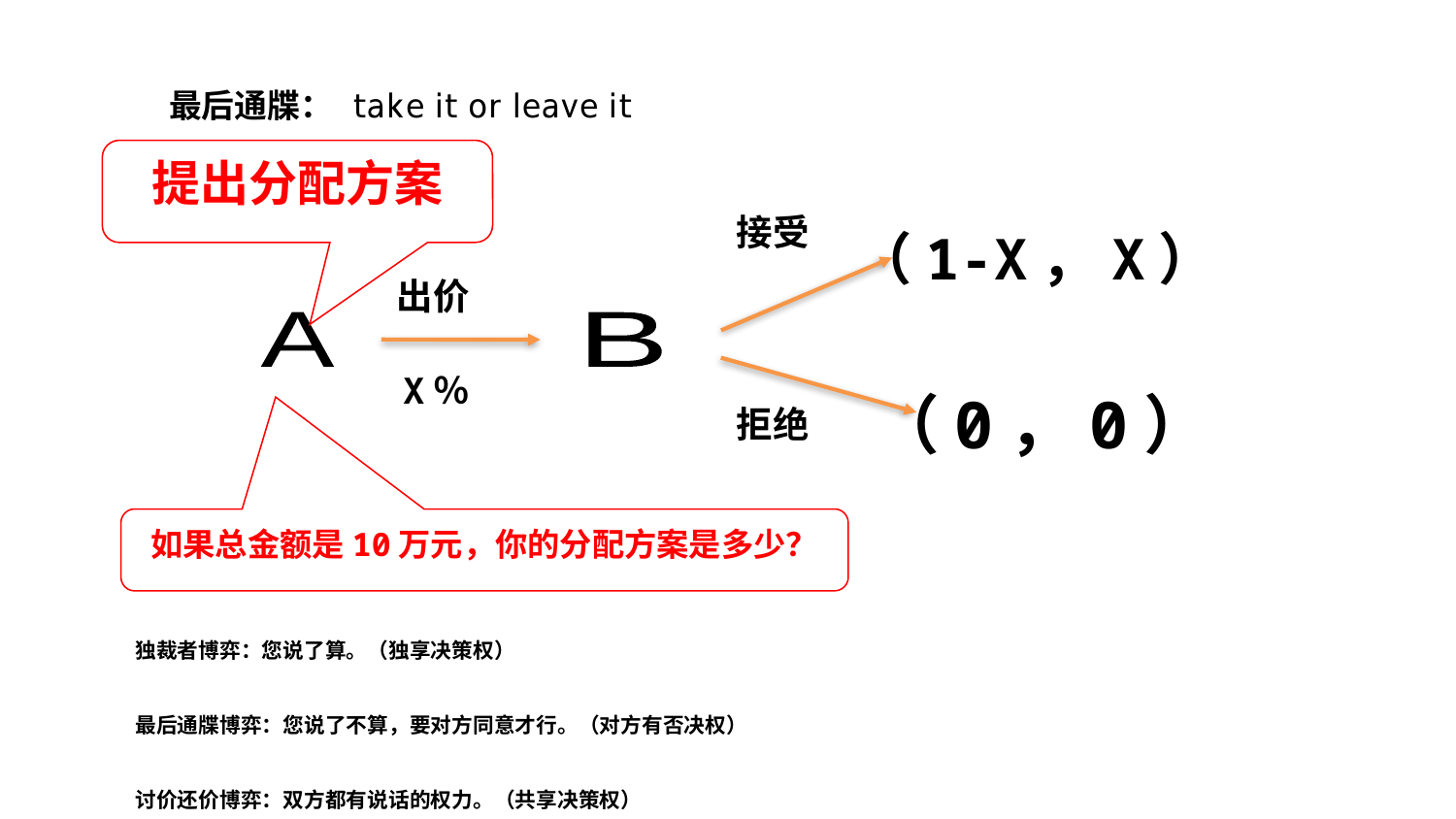

最后通牒： take it or leave it
提出分配方案
接受
（1-X，X）

出价
A
B

X％
（0，0）
拒绝
如果总金额是10万元，你的分配方案是多少？
独裁者博弈：您说了算。（独享决策权）
最后通牒博弈：您说了不算，要对方同意才行。（对方有否决权）
讨价还价博弈：双方都有说话的权力。（共享决策权）